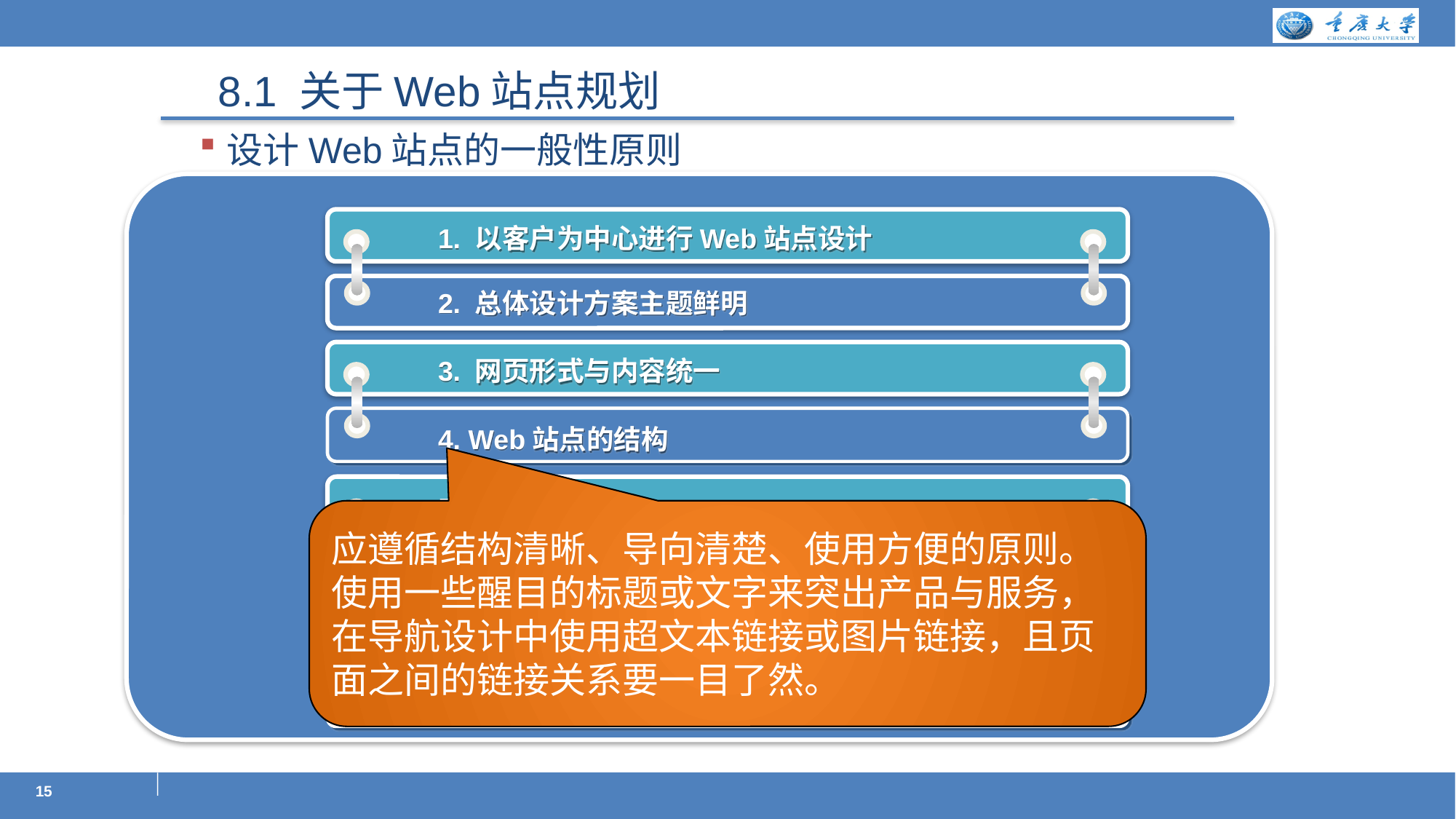

8.1 关于Web站点规划
设计Web站点的一般性原则

1. 以客户为中心进行Web站点设计

2. 总体设计方案主题鲜明

3. 网页形式与内容统一

4. Web站点的结构

5. 访问速度
应遵循结构清晰、导向清楚、使用方便的原则。使用一些醒目的标题或文字来突出产品与服务，在导航设计中使用超文本链接或图片链接，且页面之间的链接关系要一目了然。

6. 充分利用多媒体技术

7. Web站点信息的动态发布

8. 提供和用户相互沟通的渠道
15